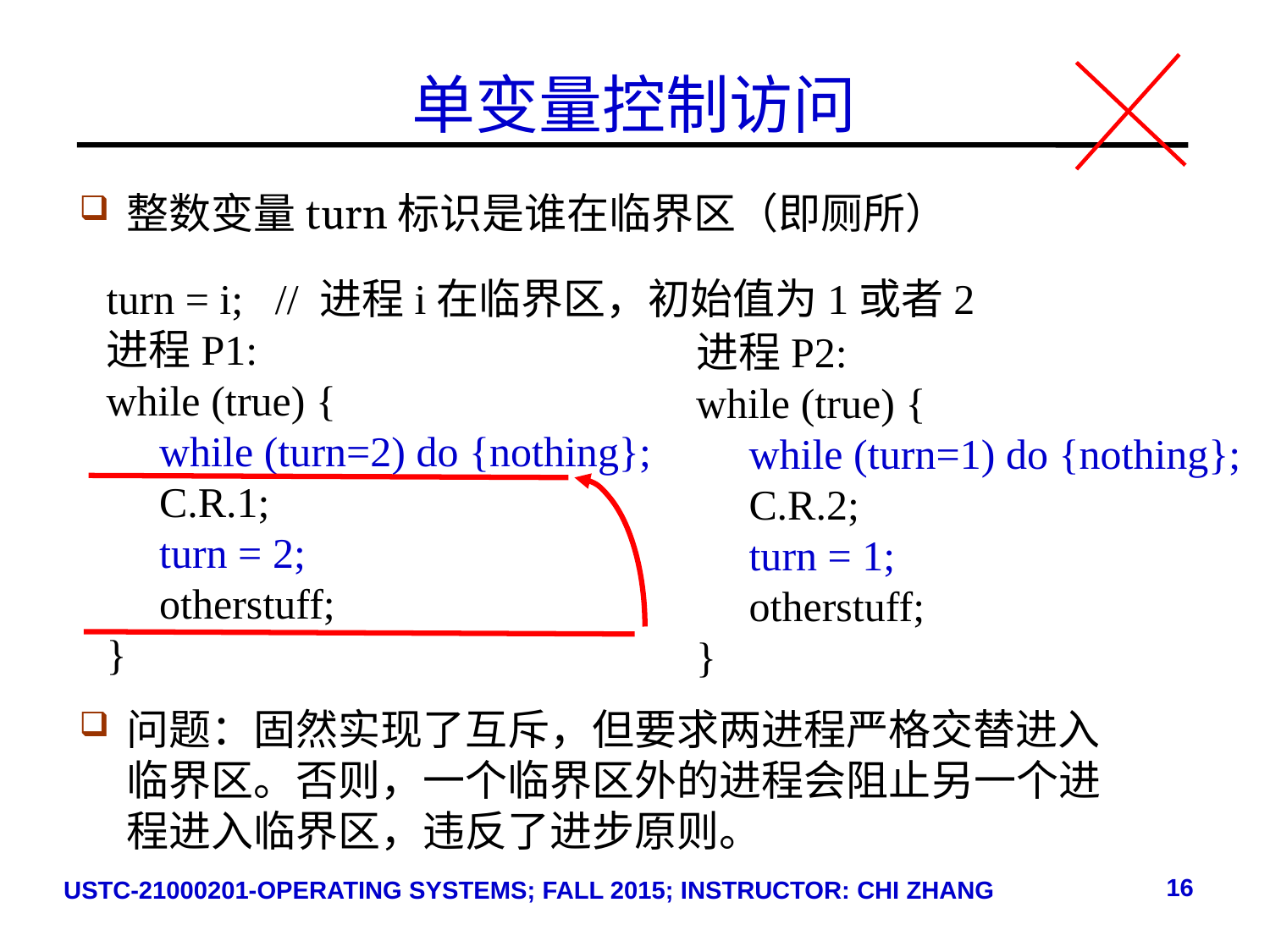

# 单变量控制访问
整数变量turn标识是谁在临界区（即厕所）
turn = i;   // 进程i在临界区，初始值为1或者2
进程P1:
while (true) {
     while (turn=2) do {nothing};
     C.R.1;
     turn = 2;
     otherstuff;
}
进程P2:
while (true) {
     while (turn=1) do {nothing};
     C.R.2;
     turn = 1;
     otherstuff;
}

问题：固然实现了互斥，但要求两进程严格交替进入临界区。否则，一个临界区外的进程会阻止另一个进程进入临界区，违反了进步原则。
16
USTC-21000201-OPERATING SYSTEMS; FALL 2015; INSTRUCTOR: CHI ZHANG